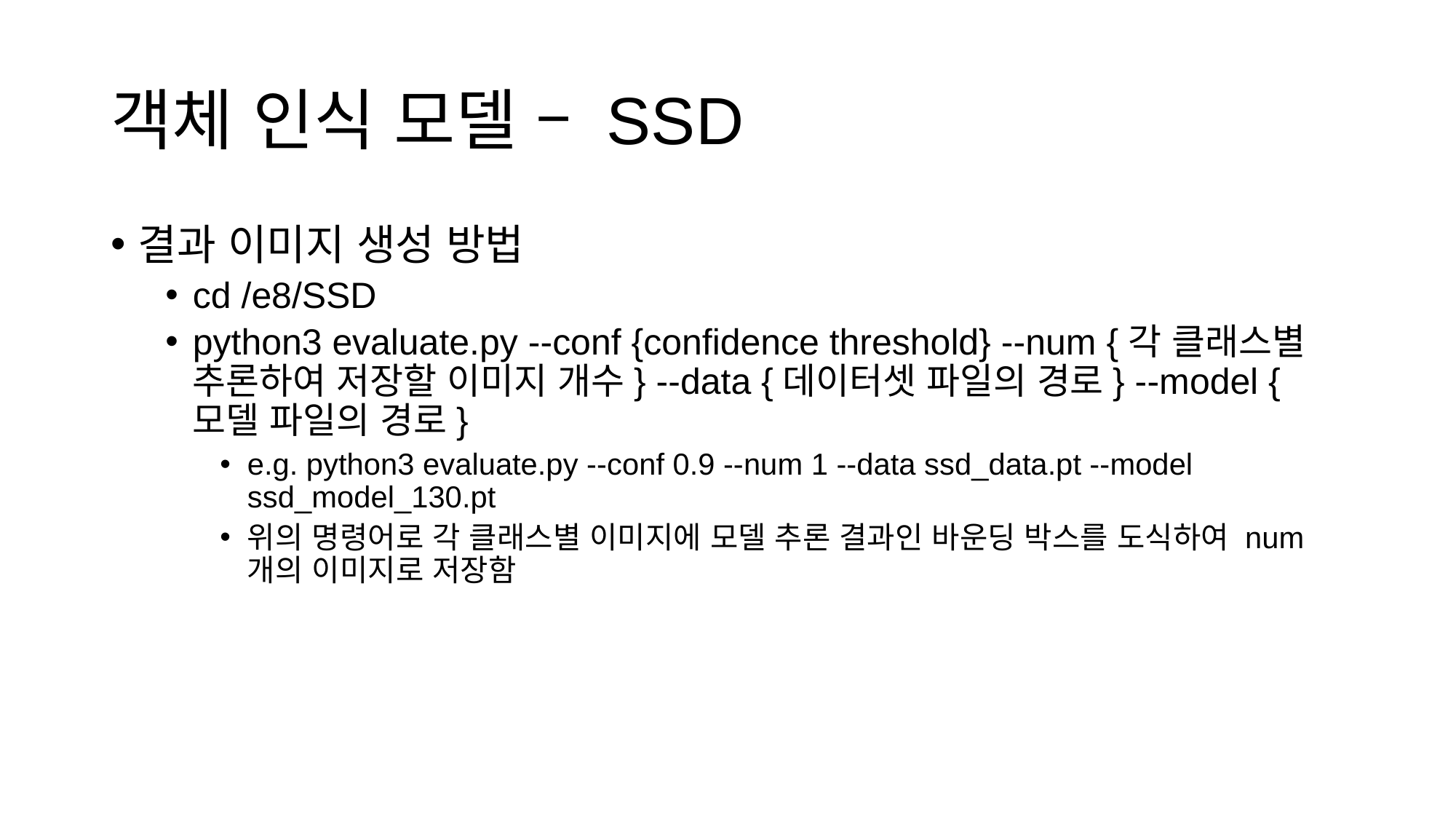

# 객체 인식 모델 – SSD
결과 이미지 생성 방법
cd /e8/SSD
python3 evaluate.py --conf {confidence threshold} --num {각 클래스별 추론하여 저장할 이미지 개수} --data {데이터셋 파일의 경로} --model {모델 파일의 경로}
e.g. python3 evaluate.py --conf 0.9 --num 1 --data ssd_data.pt --model ssd_model_130.pt
위의 명령어로 각 클래스별 이미지에 모델 추론 결과인 바운딩 박스를 도식하여 num개의 이미지로 저장함